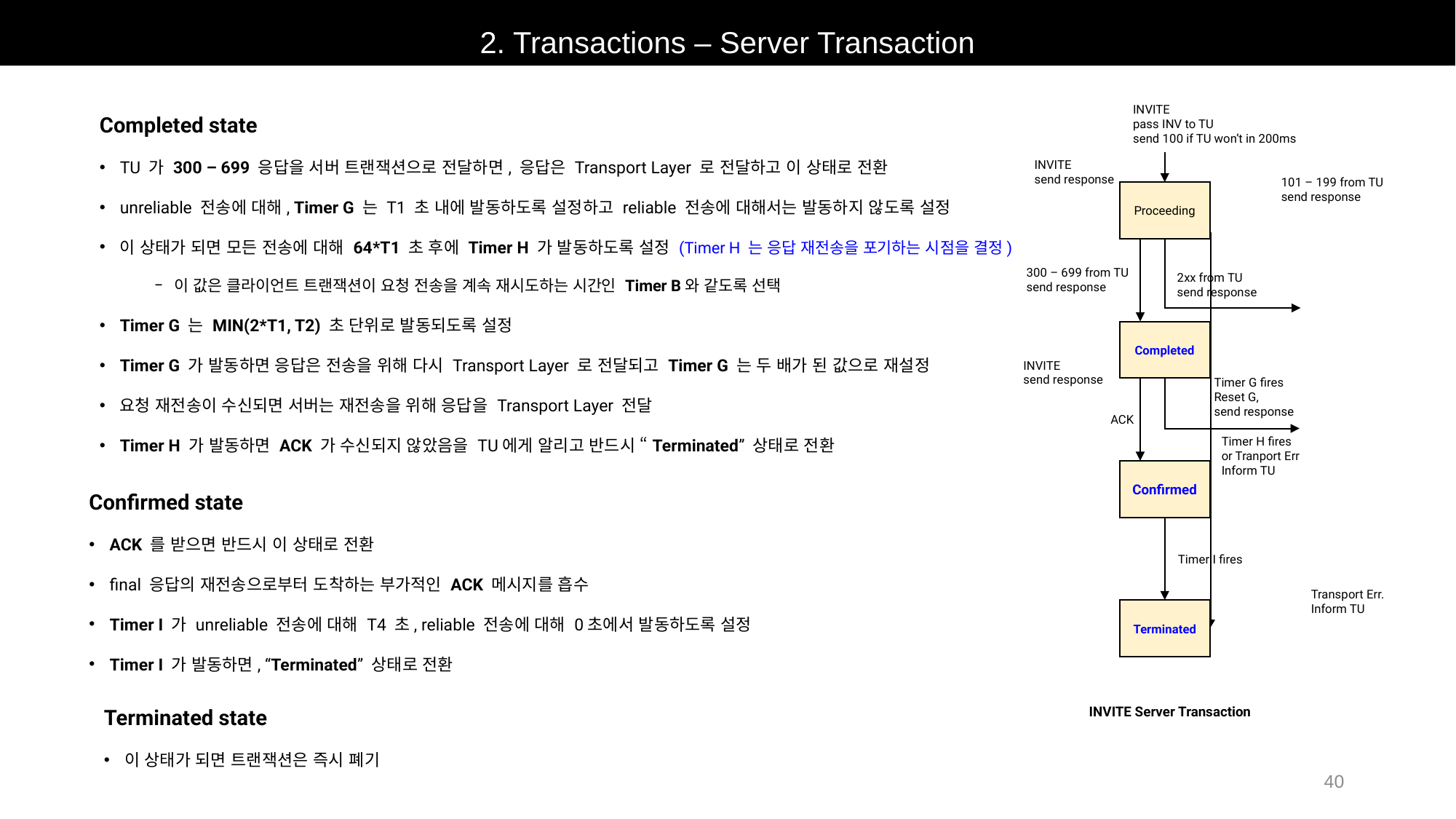

# 2. Transactions – Server Transaction
Completed state
TU 가 300 – 699 응답을 서버 트랜잭션으로 전달하면, 응답은 Transport Layer 로 전달하고 이 상태로 전환
unreliable 전송에 대해, Timer G 는 T1 초 내에 발동하도록 설정하고 reliable 전송에 대해서는 발동하지 않도록 설정
이 상태가 되면 모든 전송에 대해 64*T1 초 후에 Timer H 가 발동하도록 설정 (Timer H 는 응답 재전송을 포기하는 시점을 결정)
이 값은 클라이언트 트랜잭션이 요청 전송을 계속 재시도하는 시간인 Timer B와 같도록 선택
Timer G 는 MIN(2*T1, T2) 초 단위로 발동되도록 설정
Timer G 가 발동하면 응답은 전송을 위해 다시 Transport Layer 로 전달되고 Timer G 는 두 배가 된 값으로 재설정
요청 재전송이 수신되면 서버는 재전송을 위해 응답을 Transport Layer 전달
Timer H 가 발동하면 ACK 가 수신되지 않았음을 TU에게 알리고 반드시 “Terminated” 상태로 전환
INVITE
pass INV to TU
send 100 if TU won’t in 200ms
INVITE
send response
101 – 199 from TU
send response
Proceeding
300 – 699 from TU
send response
2xx from TU
send response
Completed
INVITE
send response
Timer G fires
Reset G,
send response
ACK
Timer H fires
or Tranport Err
Inform TU
Confirmed state
ACK 를 받으면 반드시 이 상태로 전환
final 응답의 재전송으로부터 도착하는 부가적인 ACK 메시지를 흡수
Timer I 가 unreliable 전송에 대해 T4 초, reliable 전송에 대해 0초에서 발동하도록 설정
Timer I 가 발동하면, “Terminated” 상태로 전환
Confirmed
Timer I fires
Transport Err.
Inform TU
Terminated
Terminated state
이 상태가 되면 트랜잭션은 즉시 폐기
INVITE Server Transaction
40